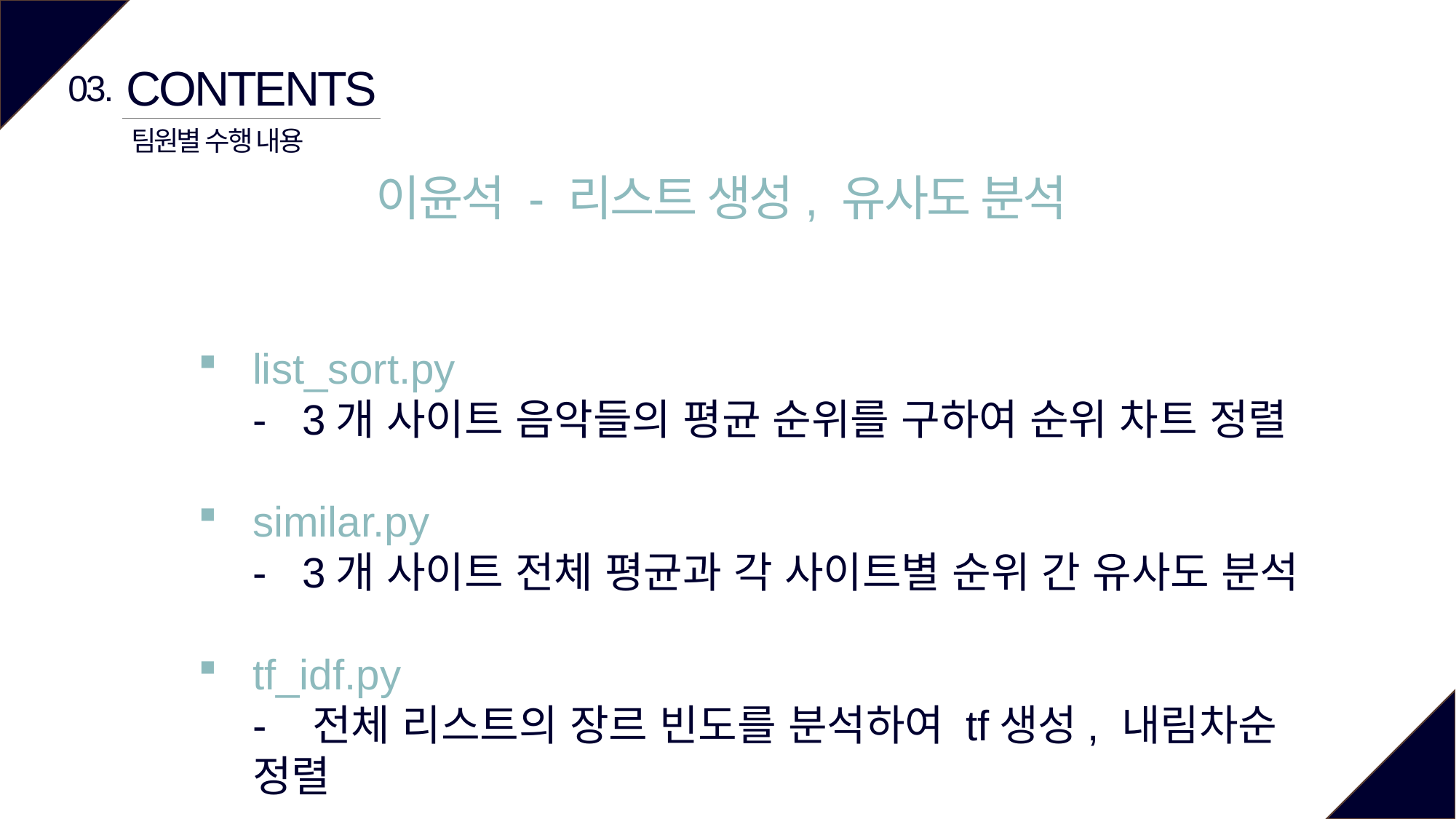

CONTENTS
03.
팀원별 수행 내용
이윤석 - 리스트 생성, 유사도 분석

list_sort.py
-   3개 사이트 음악들의 평균 순위를 구하여 순위 차트 정렬

similar.py
-   3개 사이트 전체 평균과 각 사이트별 순위 간 유사도 분석

tf_idf.py
-   전체 리스트의 장르 빈도를 분석하여 tf생성, 내림차순 정렬